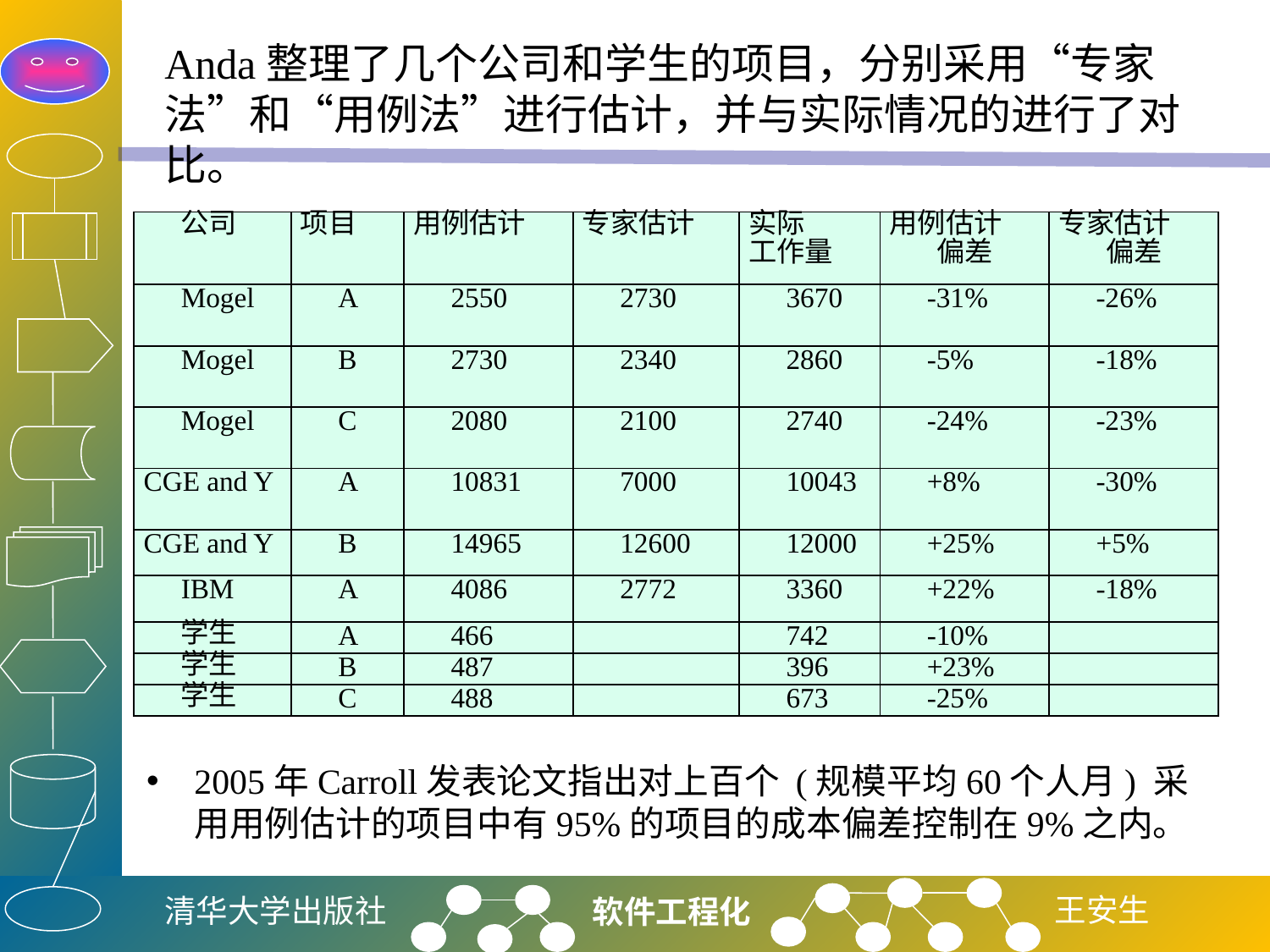

Anda整理了几个公司和学生的项目，分别采用“专家法”和“用例法”进行估计，并与实际情况的进行了对比。
| 公司 | 项目 | 用例估计 | 专家估计 | 实际 工作量 | 用例估计 偏差 | 专家估计 偏差 |
| --- | --- | --- | --- | --- | --- | --- |
| Mogel | A | 2550 | 2730 | 3670 | -31% | -26% |
| Mogel | B | 2730 | 2340 | 2860 | -5% | -18% |
| Mogel | C | 2080 | 2100 | 2740 | -24% | -23% |
| CGE and Y | A | 10831 | 7000 | 10043 | +8% | -30% |
| CGE and Y | B | 14965 | 12600 | 12000 | +25% | +5% |
| IBM | A | 4086 | 2772 | 3360 | +22% | -18% |
| 学生 | A | 466 |  | 742 | -10% |  |
| 学生 | B | 487 |  | 396 | +23% |  |
| 学生 | C | 488 |  | 673 | -25% |  |
2005年Carroll发表论文指出对上百个 (规模平均60个人月) 采用用例估计的项目中有95%的项目的成本偏差控制在9%之内。